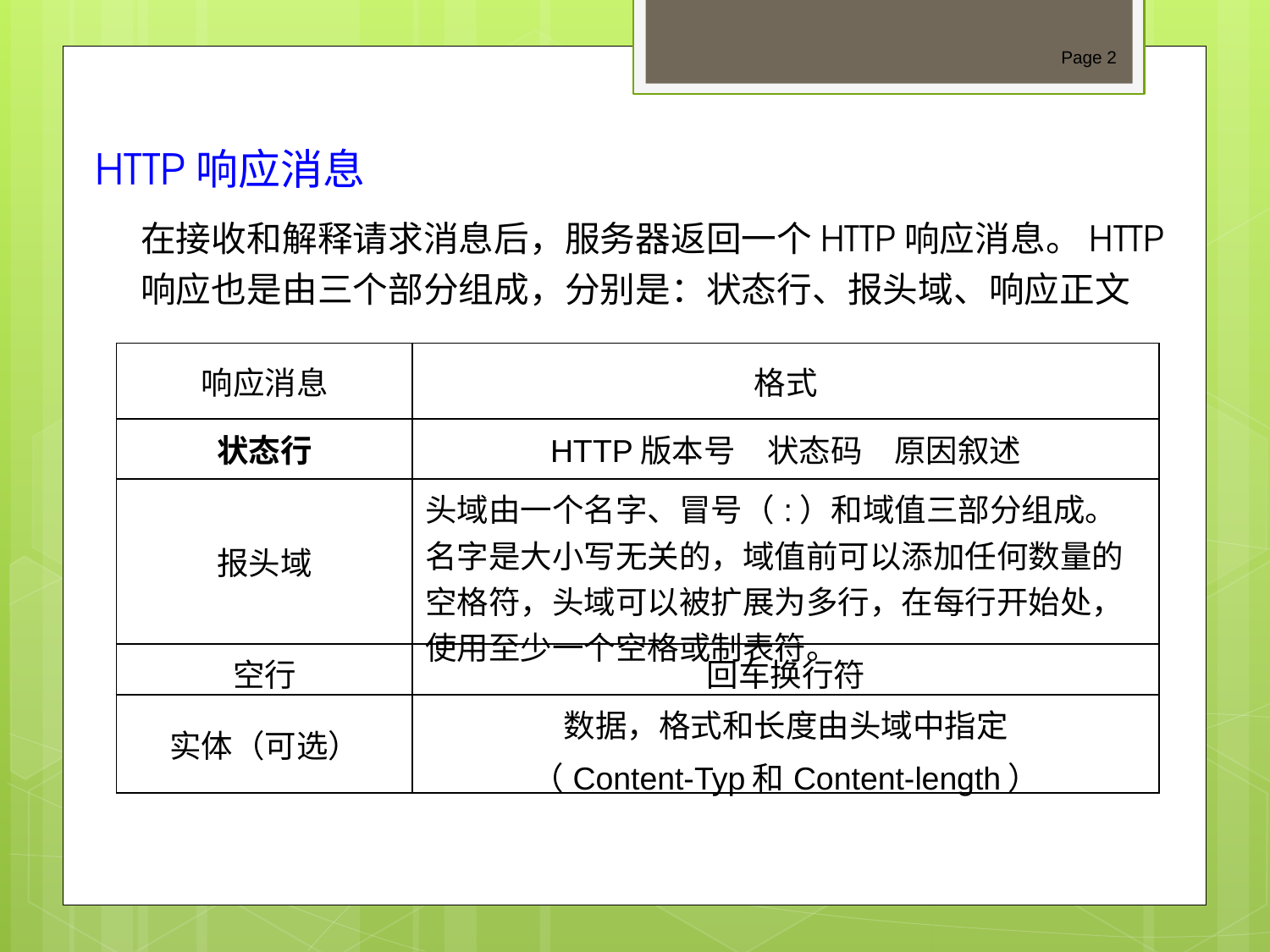

Page 2
HTTP响应消息
在接收和解释请求消息后，服务器返回一个HTTP响应消息。HTTP响应也是由三个部分组成，分别是：状态行、报头域、响应正文
| 响应消息 | 格式 |
| --- | --- |
| 状态行 | HTTP版本号　状态码　原因叙述 |
| 报头域 | 头域由一个名字、冒号（:）和域值三部分组成。名字是大小写无关的，域值前可以添加任何数量的空格符，头域可以被扩展为多行，在每行开始处，使用至少一个空格或制表符。 |
| 空行 | 回车换行符 |
| 实体（可选） | 数据，格式和长度由头域中指定 （Content-Typ和Content-length） |